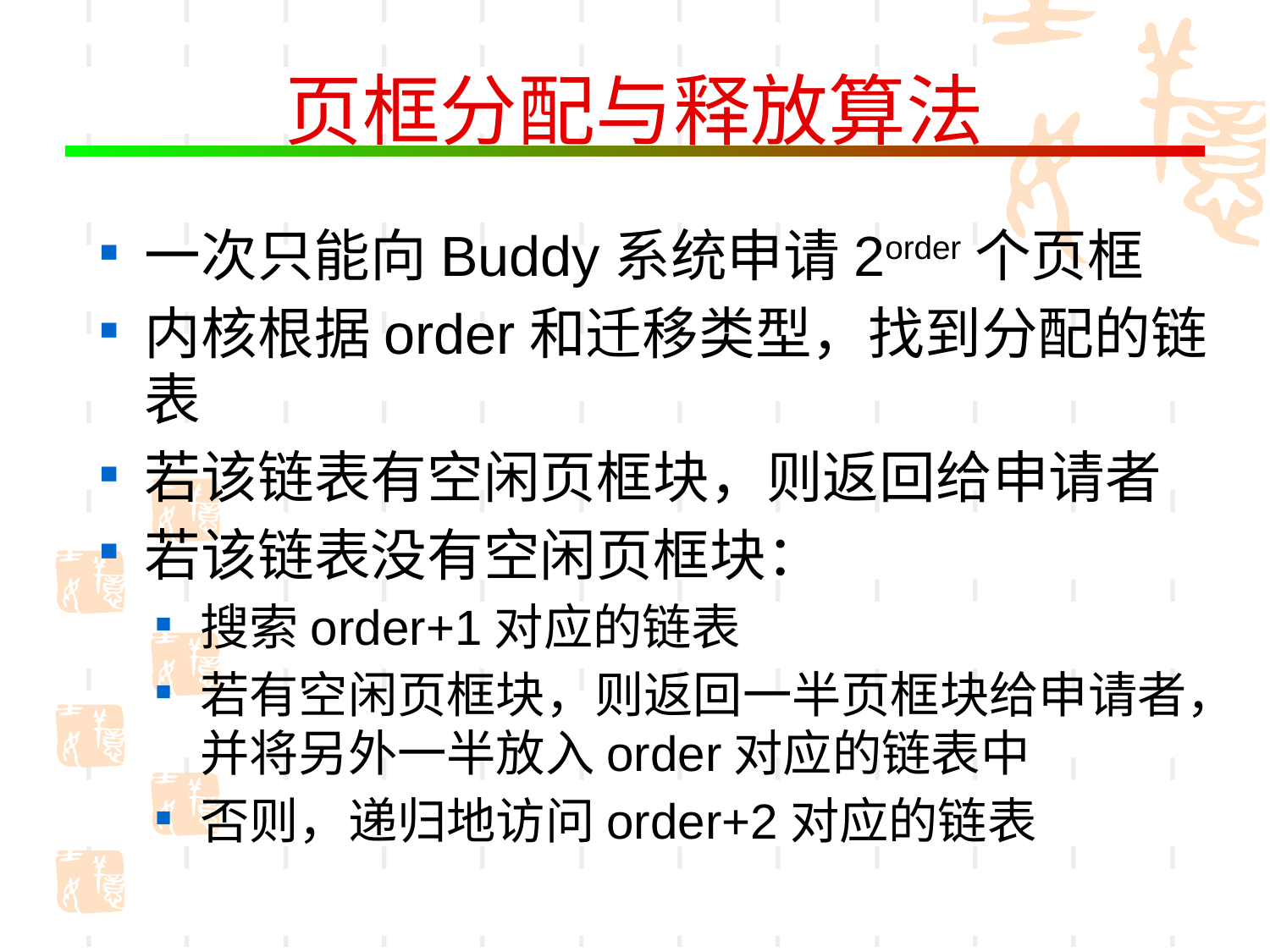

# 页框分配与释放算法
一次只能向Buddy系统申请2order个页框
内核根据order和迁移类型，找到分配的链表
若该链表有空闲页框块，则返回给申请者
若该链表没有空闲页框块：
搜索order+1对应的链表
若有空闲页框块，则返回一半页框块给申请者，并将另外一半放入order对应的链表中
否则，递归地访问order+2对应的链表